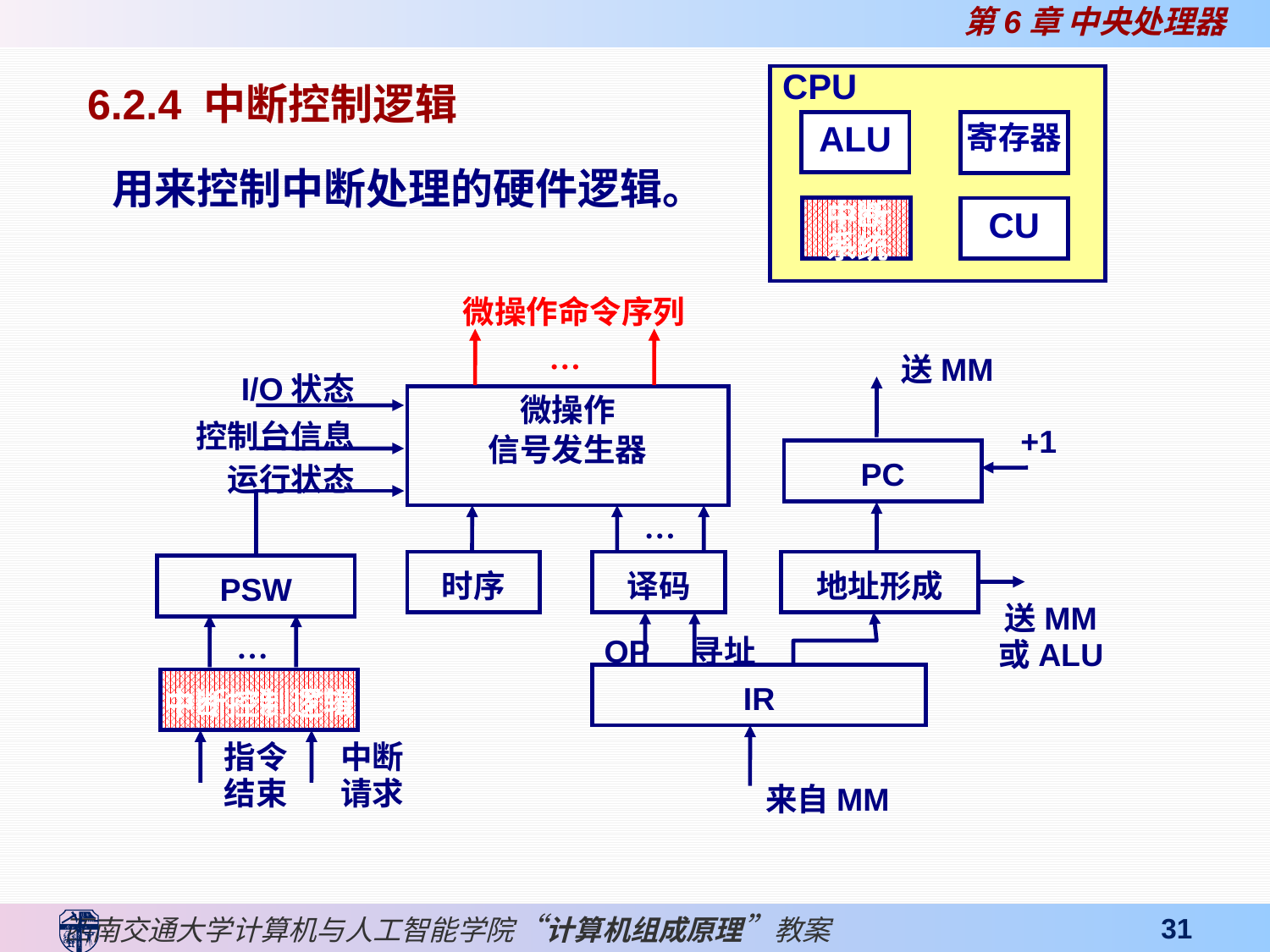

CPU

ALU
寄存器

中断
系统
CU
6.2.4 中断控制逻辑
用来控制中断处理的硬件逻辑。
微操作命令序列
…

送MM
I/O状态

微操作
信号发生器
控制台信息

+1
PC
运行状态

…

时序
译码
地址形成
PSW

送MM
或ALU

…
OP    寻址
IR
中断控制逻辑

指令
结束
中断
请求
来自MM